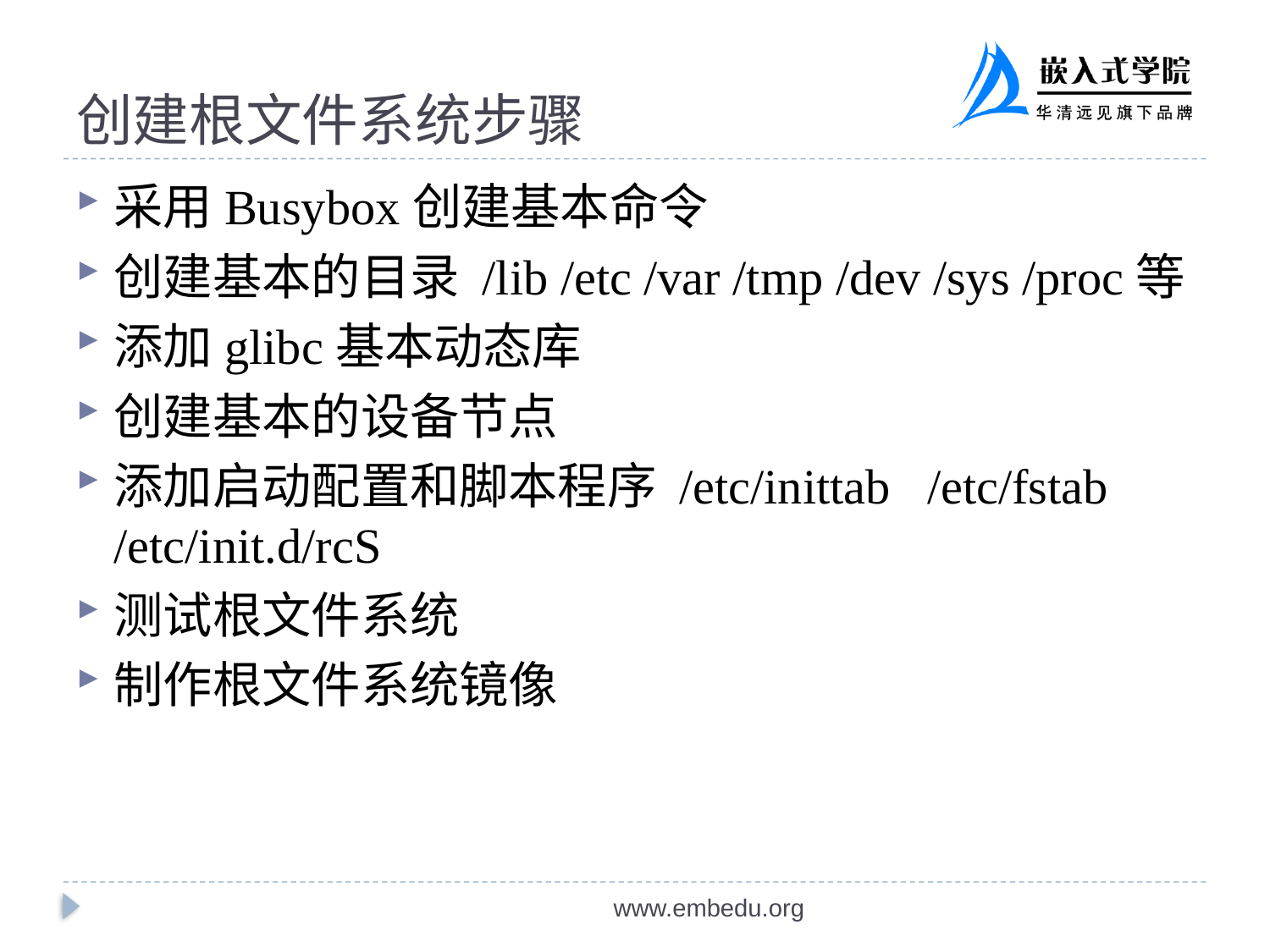

# 创建根文件系统步骤
采用Busybox创建基本命令
创建基本的目录 /lib /etc /var /tmp /dev /sys /proc等
添加glibc基本动态库
创建基本的设备节点
添加启动配置和脚本程序 /etc/inittab   /etc/fstab /etc/init.d/rcS
测试根文件系统
制作根文件系统镜像
www.embedu.org